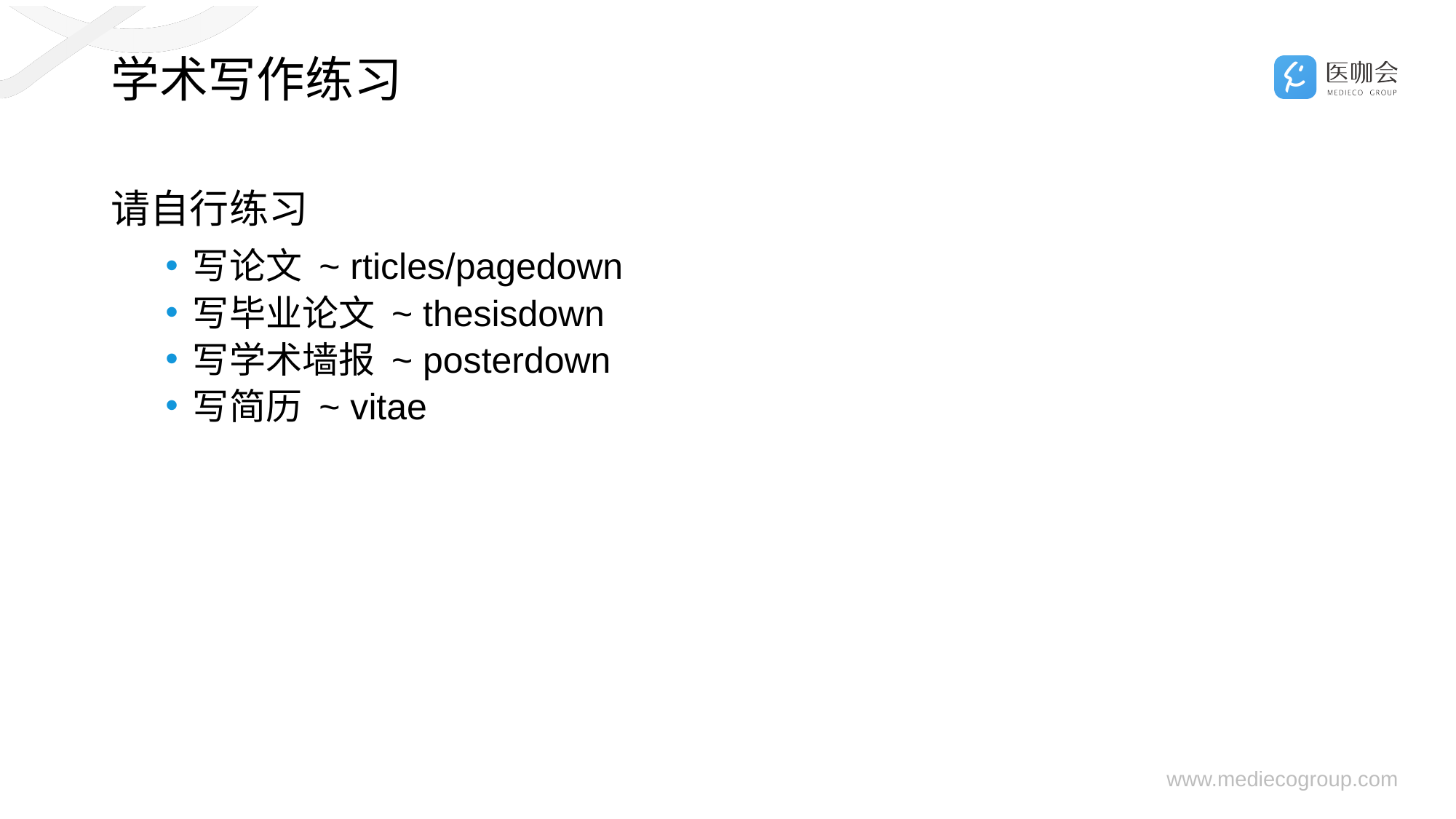

# 学术写作练习
请自行练习
写论文 ~ rticles/pagedown
写毕业论文 ~ thesisdown
写学术墙报 ~ posterdown
写简历 ~ vitae